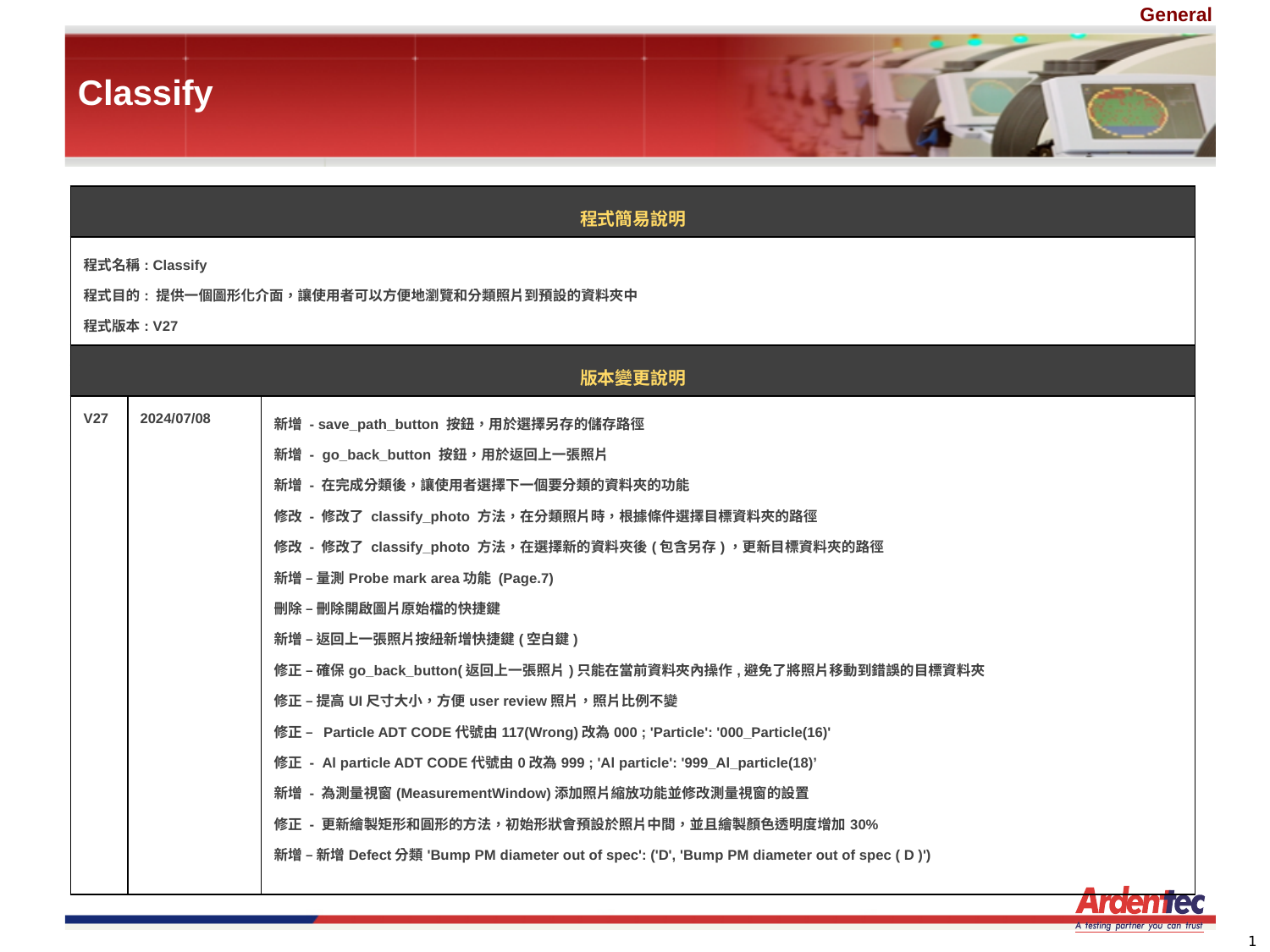

# Classify
| 程式簡易說明 |
| --- |
| 程式名稱: Classify 程式目的: 提供一個圖形化介面，讓使用者可以方便地瀏覽和分類照片到預設的資料夾中 程式版本: V27 |
| 版本變更說明 |  |  |
| --- | --- | --- |
| V27 | 2024/07/08 | 新增 - save\_path\_button 按鈕，用於選擇另存的儲存路徑 新增 - go\_back\_button 按鈕，用於返回上一張照片 新增 - 在完成分類後，讓使用者選擇下一個要分類的資料夾的功能 修改 - 修改了 classify\_photo 方法，在分類照片時，根據條件選擇目標資料夾的路徑 修改 - 修改了 classify\_photo 方法，在選擇新的資料夾後(包含另存)，更新目標資料夾的路徑 新增 – 量測Probe mark area功能 (Page.7) 刪除 – 刪除開啟圖片原始檔的快捷鍵 新增 – 返回上一張照片按紐新增快捷鍵(空白鍵) 修正 – 確保go\_back\_button(返回上一張照片)只能在當前資料夾內操作,避免了將照片移動到錯誤的目標資料夾 修正 – 提高UI尺寸大小，方便user review照片，照片比例不變 修正 – Particle ADT CODE代號由117(Wrong)改為000 ; 'Particle': '000\_Particle(16)' 修正 - Al particle ADT CODE代號由0改為999 ; 'Al particle': '999\_Al\_particle(18)’ 新增 - 為測量視窗(MeasurementWindow)添加照片縮放功能並修改測量視窗的設置 修正 - 更新繪製矩形和圓形的方法，初始形狀會預設於照片中間，並且繪製顏色透明度增加30% 新增 – 新增Defect分類'Bump PM diameter out of spec': ('D', 'Bump PM diameter out of spec ( D )') |
1